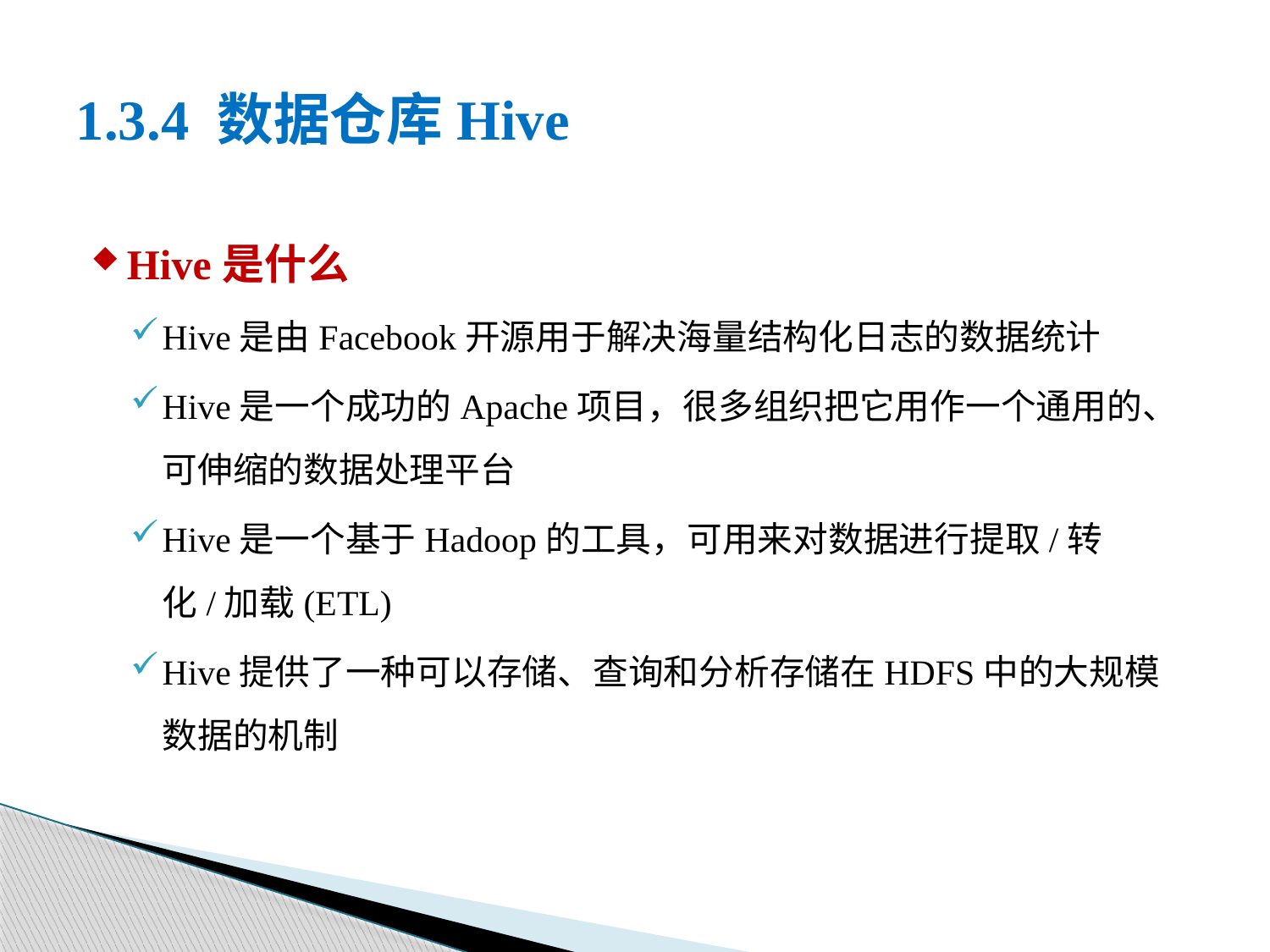

# 1.3.4 数据仓库Hive
Hive是什么
Hive是由Facebook开源用于解决海量结构化日志的数据统计
Hive是一个成功的Apache项目，很多组织把它用作一个通用的、可伸缩的数据处理平台
Hive是一个基于Hadoop的工具，可用来对数据进行提取/转化/加载(ETL)
Hive提供了一种可以存储、查询和分析存储在HDFS中的大规模数据的机制